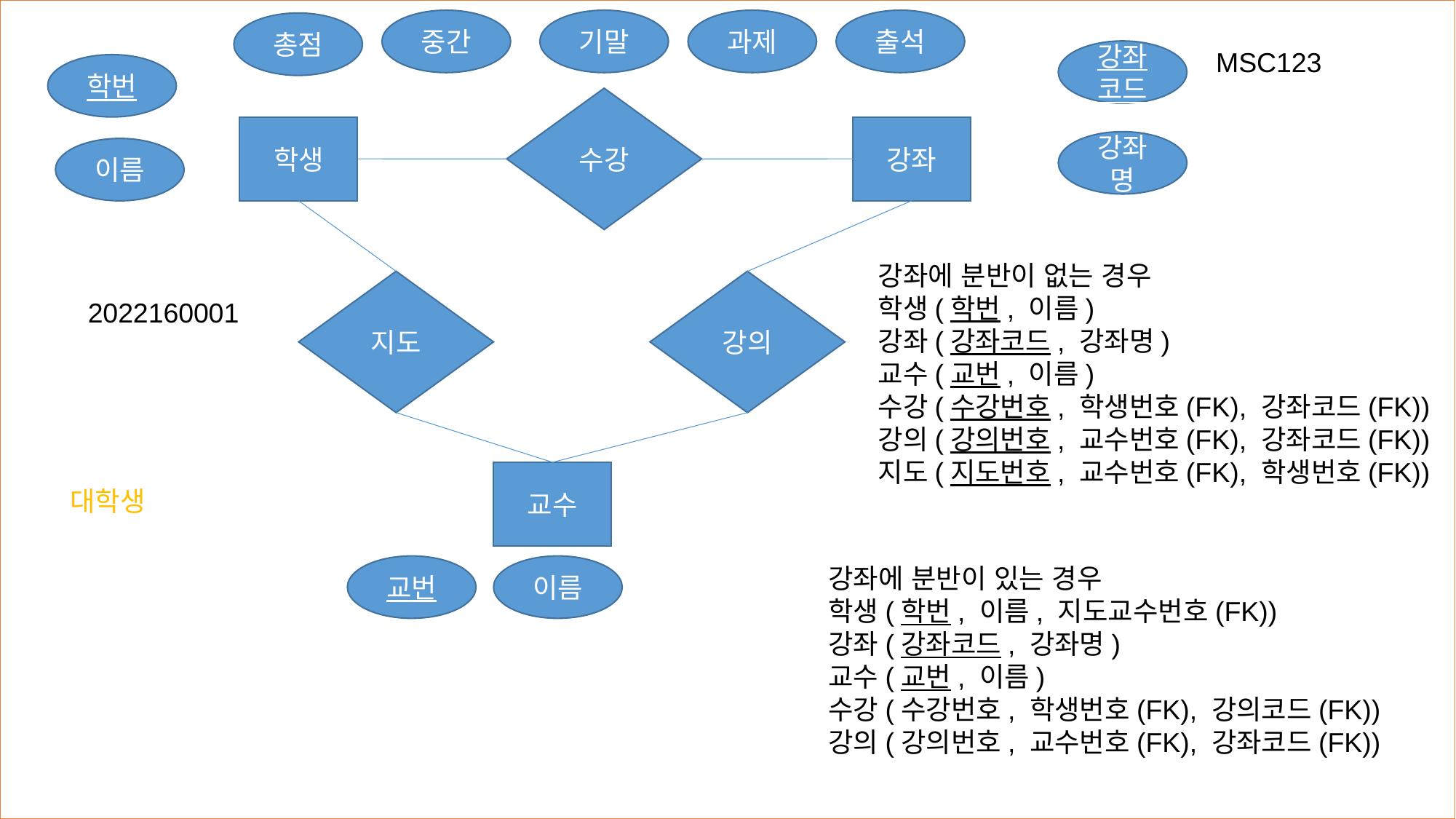

중간
기말
과제
출석
총점
MSC123
강좌코드
학번
수강
학생
강좌
강좌명
이름
강좌에 분반이 없는 경우
학생(학번, 이름)
강좌(강좌코드, 강좌명)
교수(교번, 이름)
수강(수강번호, 학생번호(FK), 강좌코드(FK))
강의(강의번호, 교수번호(FK), 강좌코드(FK))
지도(지도번호, 교수번호(FK), 학생번호(FK))
지도
강의
2022160001
교수
대학생
교번
이름
강좌에 분반이 있는 경우
학생(학번, 이름, 지도교수번호(FK))
강좌(강좌코드, 강좌명)
교수(교번, 이름)
수강(수강번호, 학생번호(FK), 강의코드(FK))
강의(강의번호, 교수번호(FK), 강좌코드(FK))